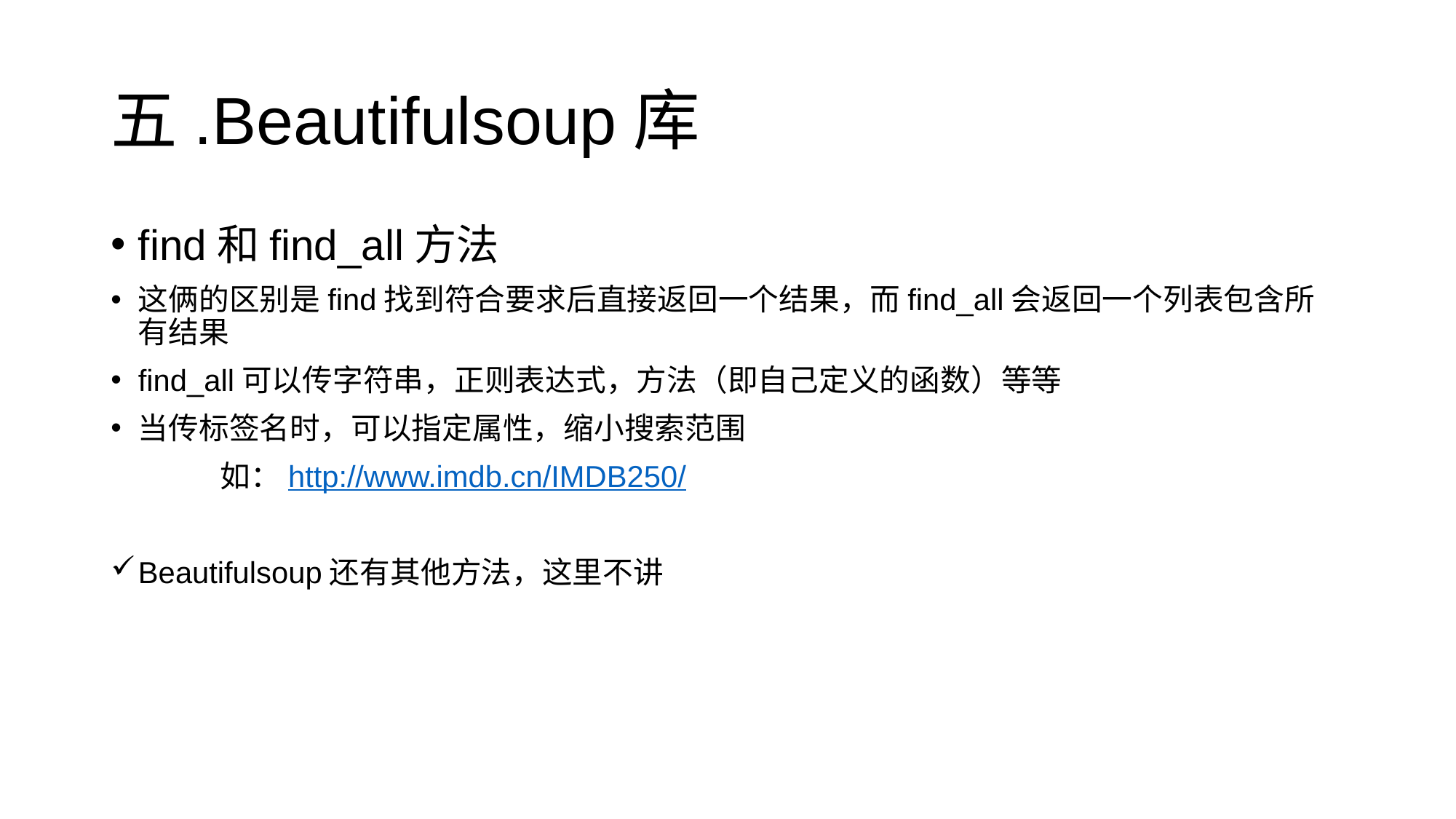

# 五.Beautifulsoup库
find和find_all方法
这俩的区别是find找到符合要求后直接返回一个结果，而find_all会返回一个列表包含所有结果
find_all可以传字符串，正则表达式，方法（即自己定义的函数）等等
当传标签名时，可以指定属性，缩小搜索范围
	如：http://www.imdb.cn/IMDB250/

Beautifulsoup还有其他方法，这里不讲